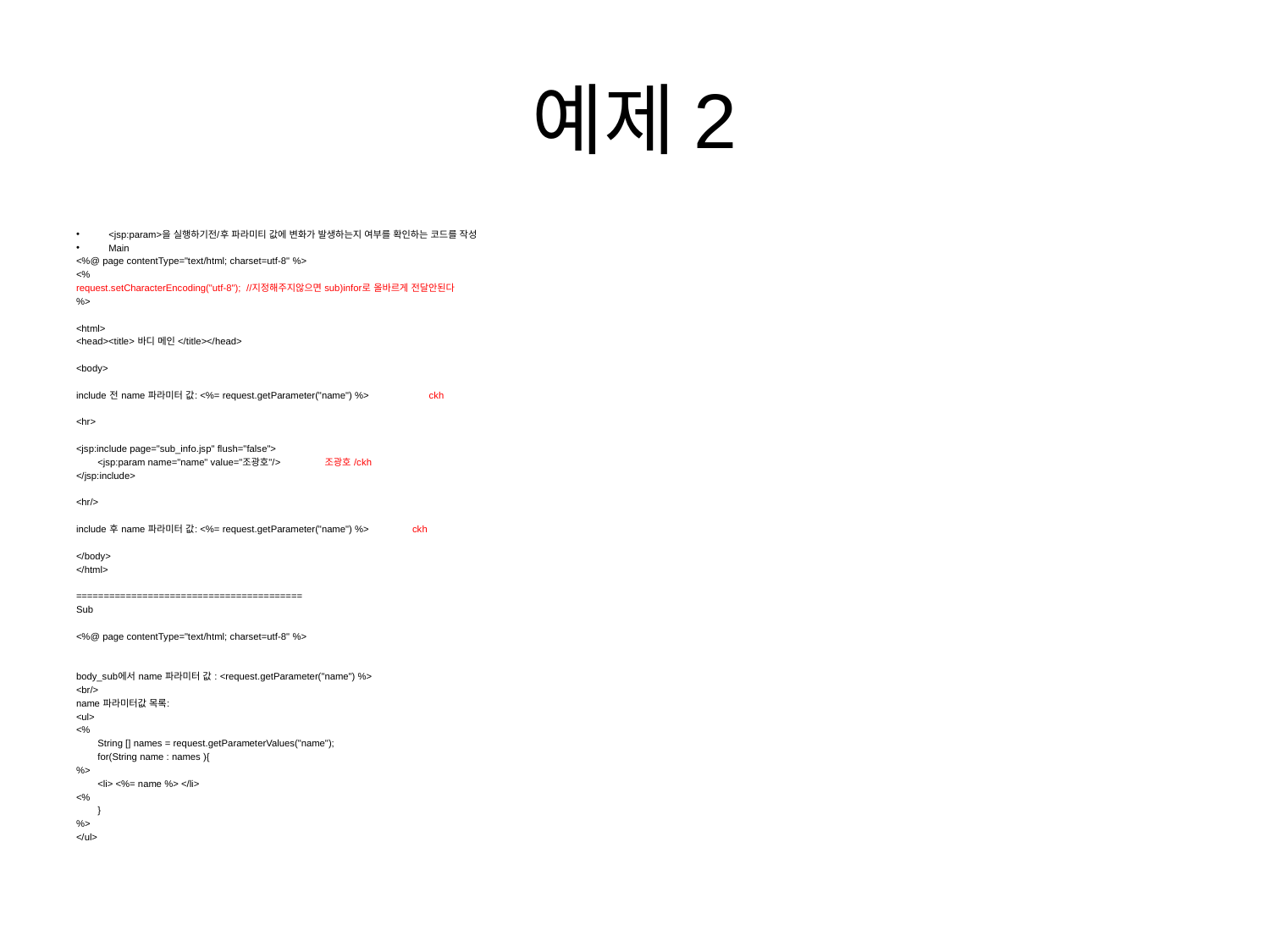

# 예제2
<jsp:param>을 실행하기전/후 파라미티 값에 변화가 발생하는지 여부를 확인하는 코드를 작성
Main
<%@ page contentType="text/html; charset=utf-8" %>
<%
request.setCharacterEncoding("utf-8");  //지정해주지않으면 sub)infor로 올바르게 전달안된다
%>

<html>
<head><title> 바디 메인 </title></head>

<body>

include 전 name 파라미터 값: <%= request.getParameter("name") %>                      ckh

<hr>

<jsp:include page="sub_info.jsp" flush="false">
	<jsp:param name="name" value="조광호"/>                조광호 /ckh
</jsp:include>

<hr/>

include 후 name 파라미터 값: <%= request.getParameter("name") %>                ckh

</body>
</html>

=========================================
Sub

<%@ page contentType="text/html; charset=utf-8" %>

body_sub에서 name 파라미터 값 : <request.getParameter("name") %>
<br/>
name 파라미터값 목록:
<ul>
<%
	String [] names = request.getParameterValues("name");
	for(String name : names ){
%>
	<li> <%= name %> </li>
<%
	}
%>
</ul>